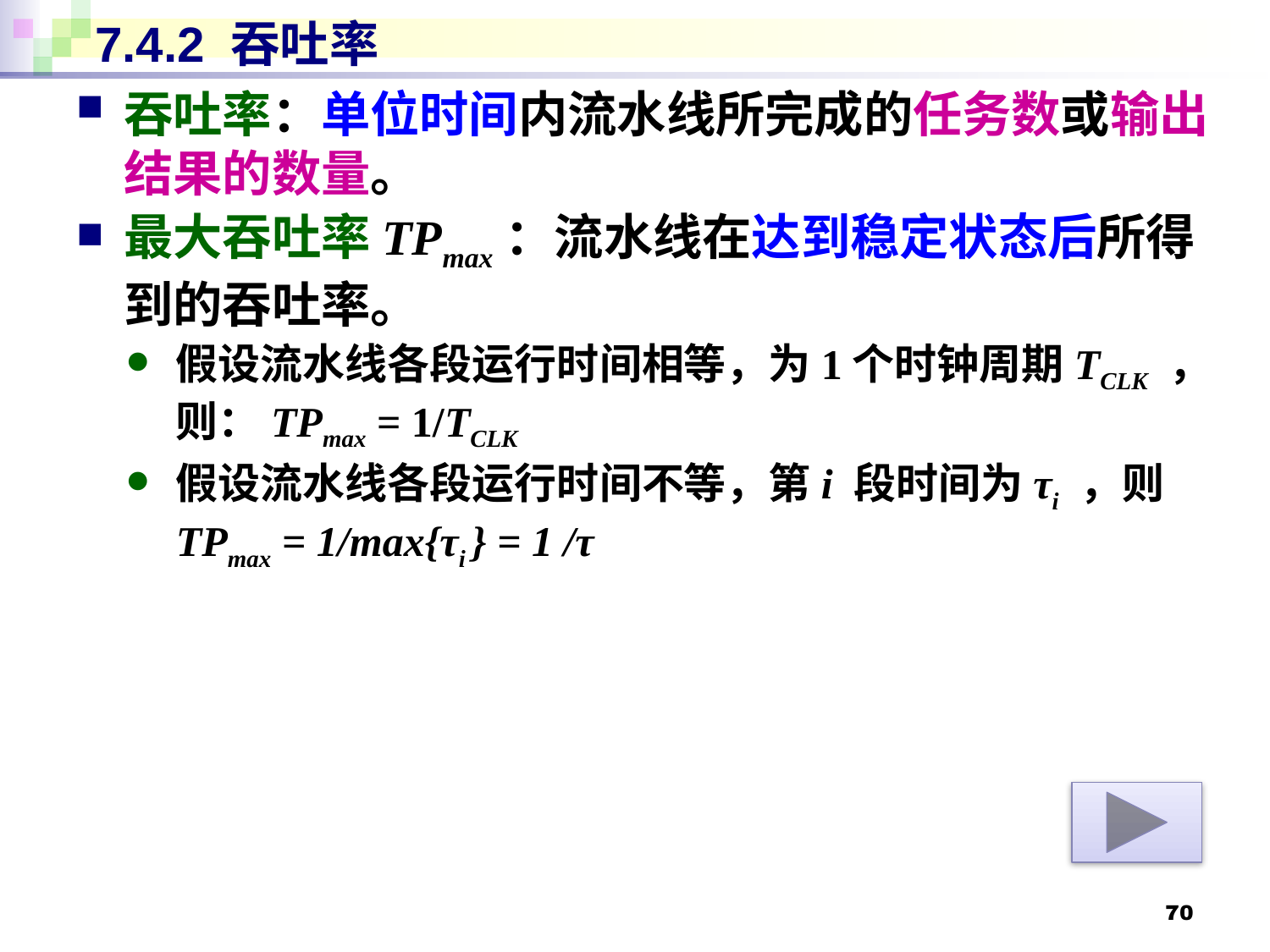

# 7.4.2 吞吐率
吞吐率：单位时间内流水线所完成的任务数或输出结果的数量。
最大吞吐率TPmax：流水线在达到稳定状态后所得到的吞吐率。
假设流水线各段运行时间相等，为1个时钟周期TCLK ，则：TPmax = 1/TCLK
假设流水线各段运行时间不等，第i 段时间为τi ，则
TPmax = 1/max{τi } = 1 /τ

70